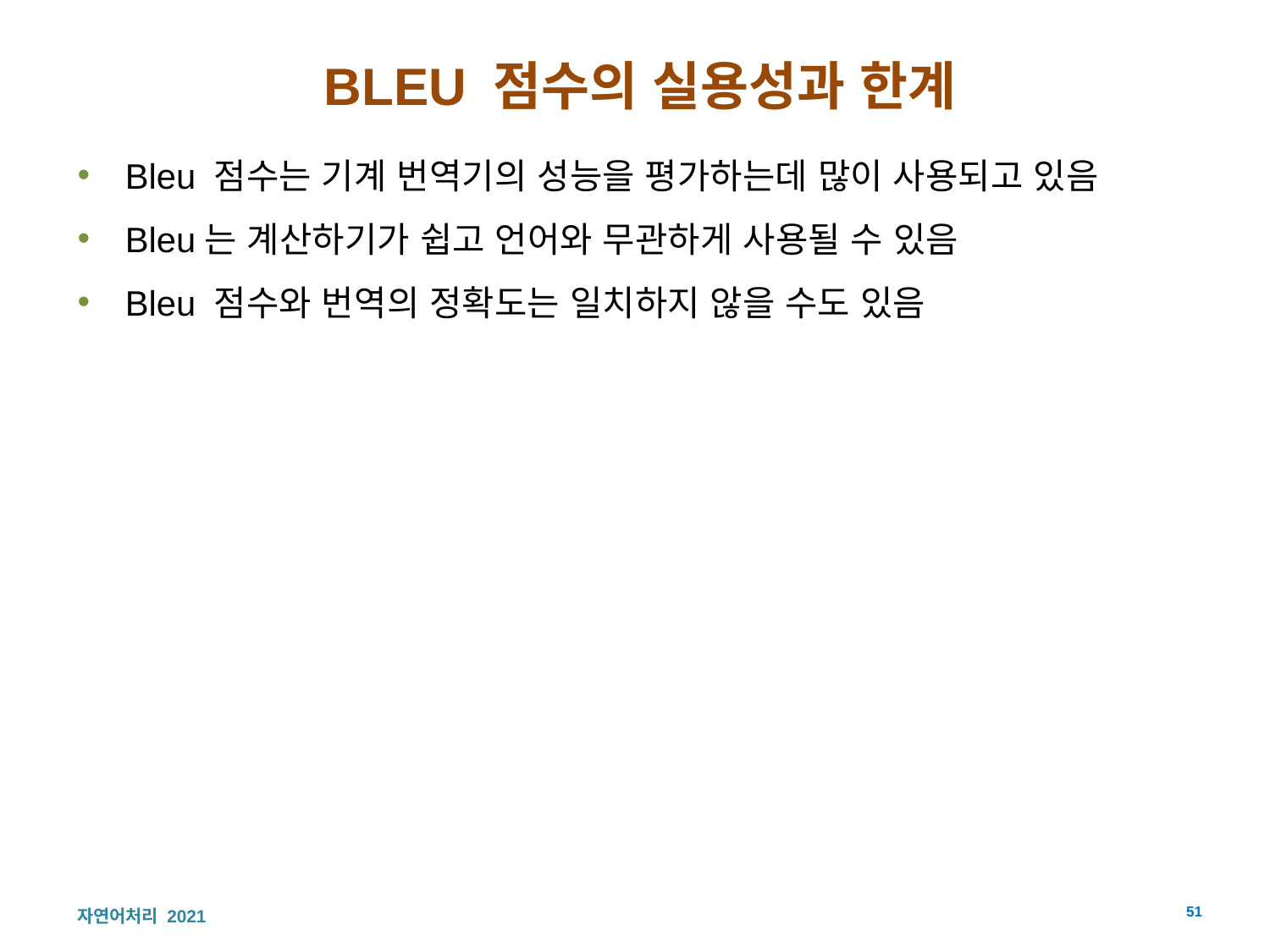

# BLEU 점수의 실용성과 한계
Bleu 점수는 기계 번역기의 성능을 평가하는데 많이 사용되고 있음
Bleu는 계산하기가 쉽고 언어와 무관하게 사용될 수 있음
Bleu 점수와 번역의 정확도는 일치하지 않을 수도 있음